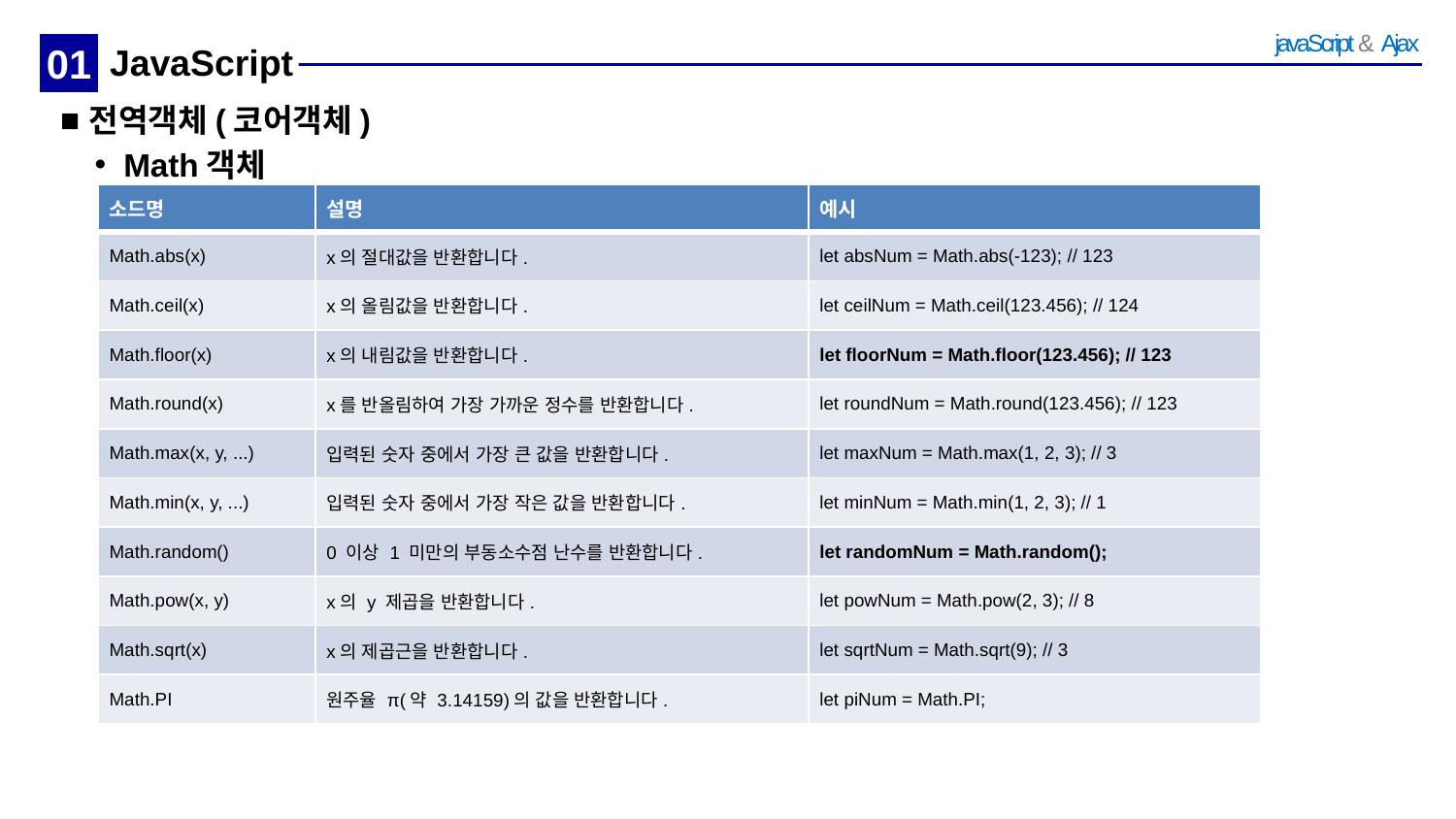

01
# JavaScript
전역객체(코어객체)
Math객체
| 소드명 | 설명 | 예시 |
| --- | --- | --- |
| Math.abs(x) | x의 절대값을 반환합니다. | let absNum = Math.abs(-123); // 123 |
| Math.ceil(x) | x의 올림값을 반환합니다. | let ceilNum = Math.ceil(123.456); // 124 |
| Math.floor(x) | x의 내림값을 반환합니다. | let floorNum = Math.floor(123.456); // 123 |
| Math.round(x) | x를 반올림하여 가장 가까운 정수를 반환합니다. | let roundNum = Math.round(123.456); // 123 |
| Math.max(x, y, ...) | 입력된 숫자 중에서 가장 큰 값을 반환합니다. | let maxNum = Math.max(1, 2, 3); // 3 |
| Math.min(x, y, ...) | 입력된 숫자 중에서 가장 작은 값을 반환합니다. | let minNum = Math.min(1, 2, 3); // 1 |
| Math.random() | 0 이상 1 미만의 부동소수점 난수를 반환합니다. | let randomNum = Math.random(); |
| Math.pow(x, y) | x의 y 제곱을 반환합니다. | let powNum = Math.pow(2, 3); // 8 |
| Math.sqrt(x) | x의 제곱근을 반환합니다. | let sqrtNum = Math.sqrt(9); // 3 |
| Math.PI | 원주율 π(약 3.14159)의 값을 반환합니다. | let piNum = Math.PI; |